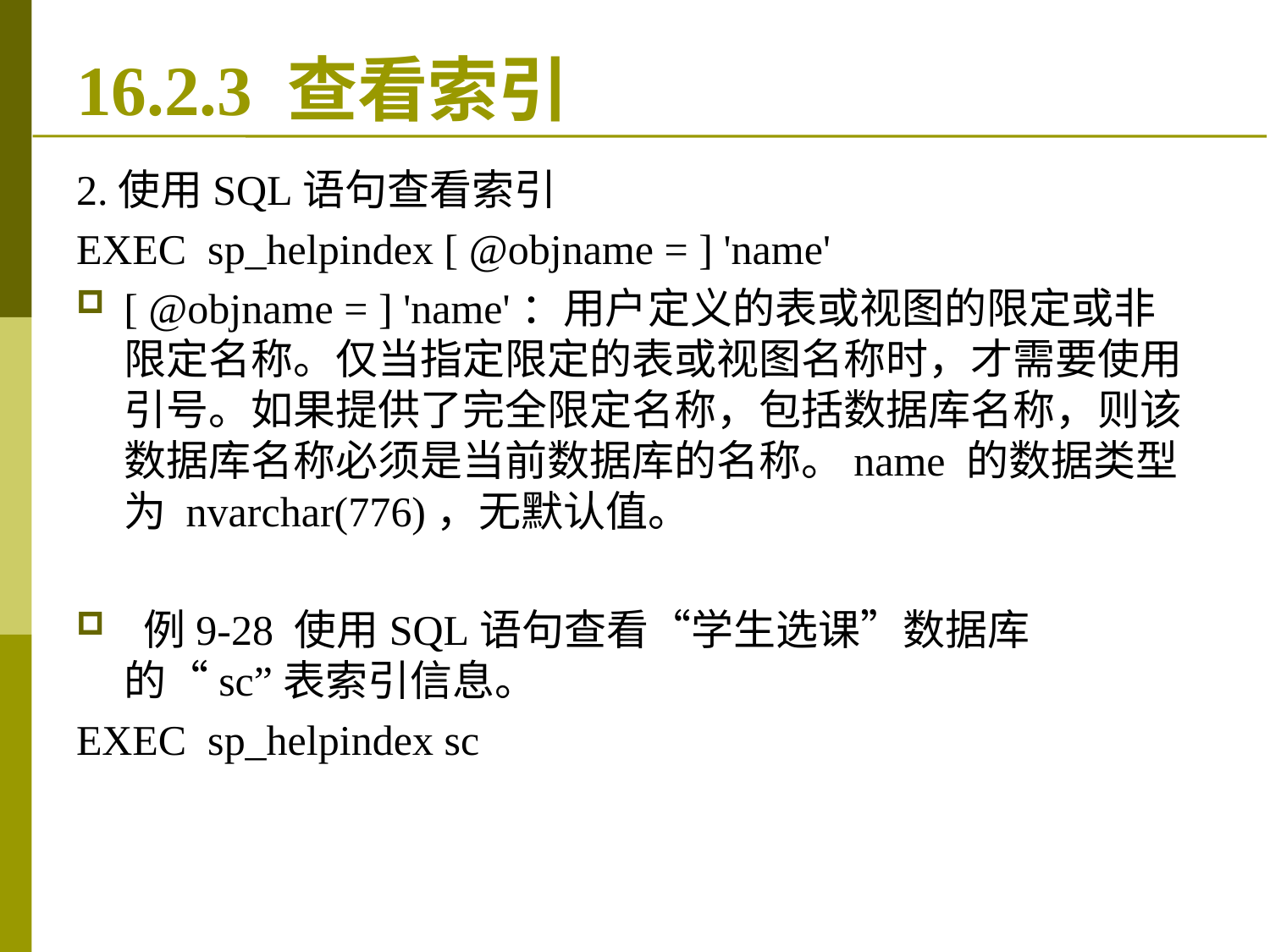

# 16.2.3 查看索引
2.使用SQL语句查看索引
EXEC  sp_helpindex [ @objname = ] 'name'
[ @objname = ] 'name'：用户定义的表或视图的限定或非限定名称。仅当指定限定的表或视图名称时，才需要使用引号。如果提供了完全限定名称，包括数据库名称，则该数据库名称必须是当前数据库的名称。name 的数据类型为 nvarchar(776)，无默认值。

 例9-28 使用SQL语句查看“学生选课”数据库的“sc”表索引信息。
EXEC  sp_helpindex sc